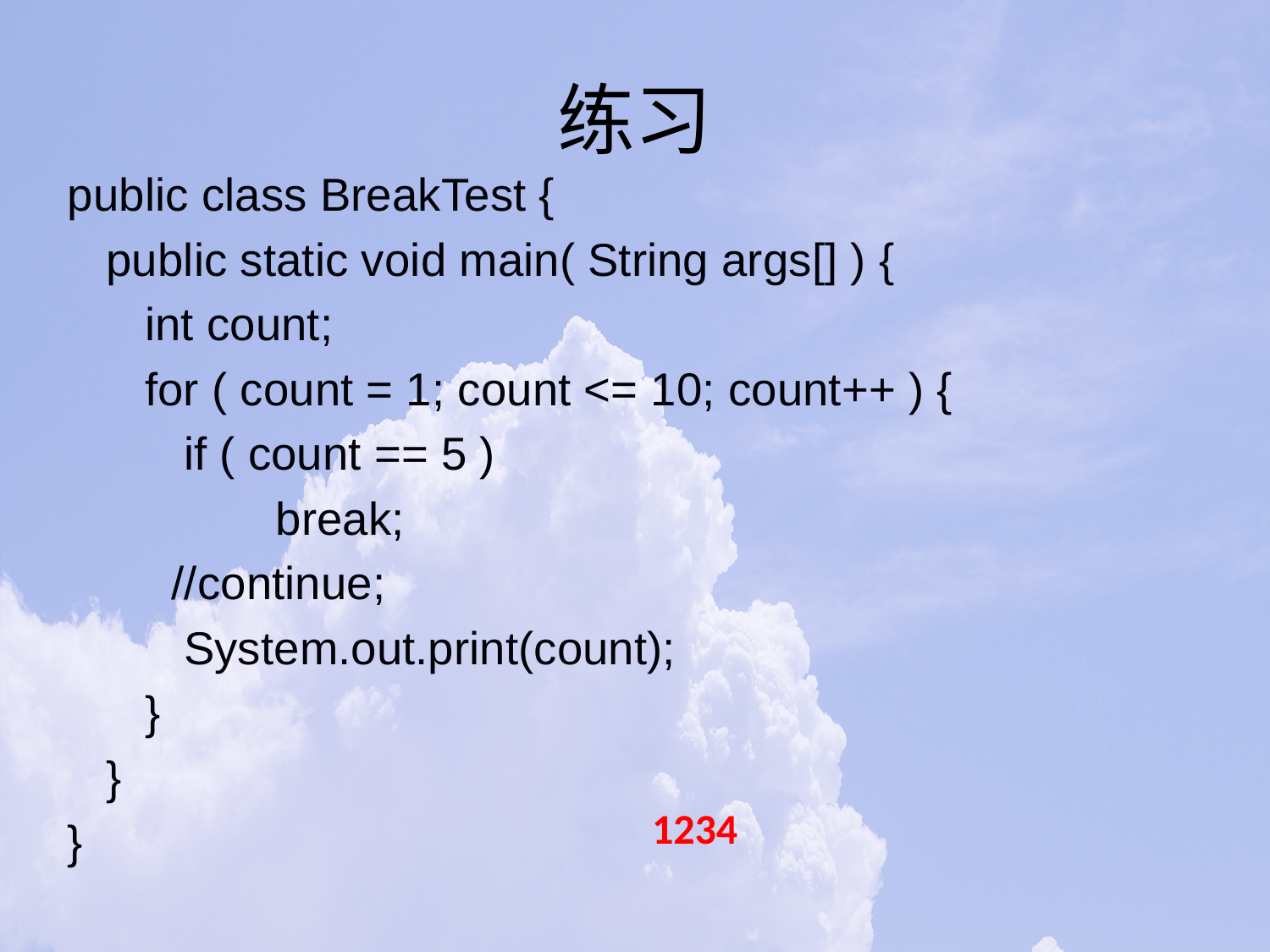

# 练习
public class BreakTest {
   public static void main( String args[] ) {
      int count;
      for ( count = 1; count <= 10; count++ ) {
         if ( count == 5 )
            	break;
		//continue;
         System.out.print(count);
      }
   }
}
1234